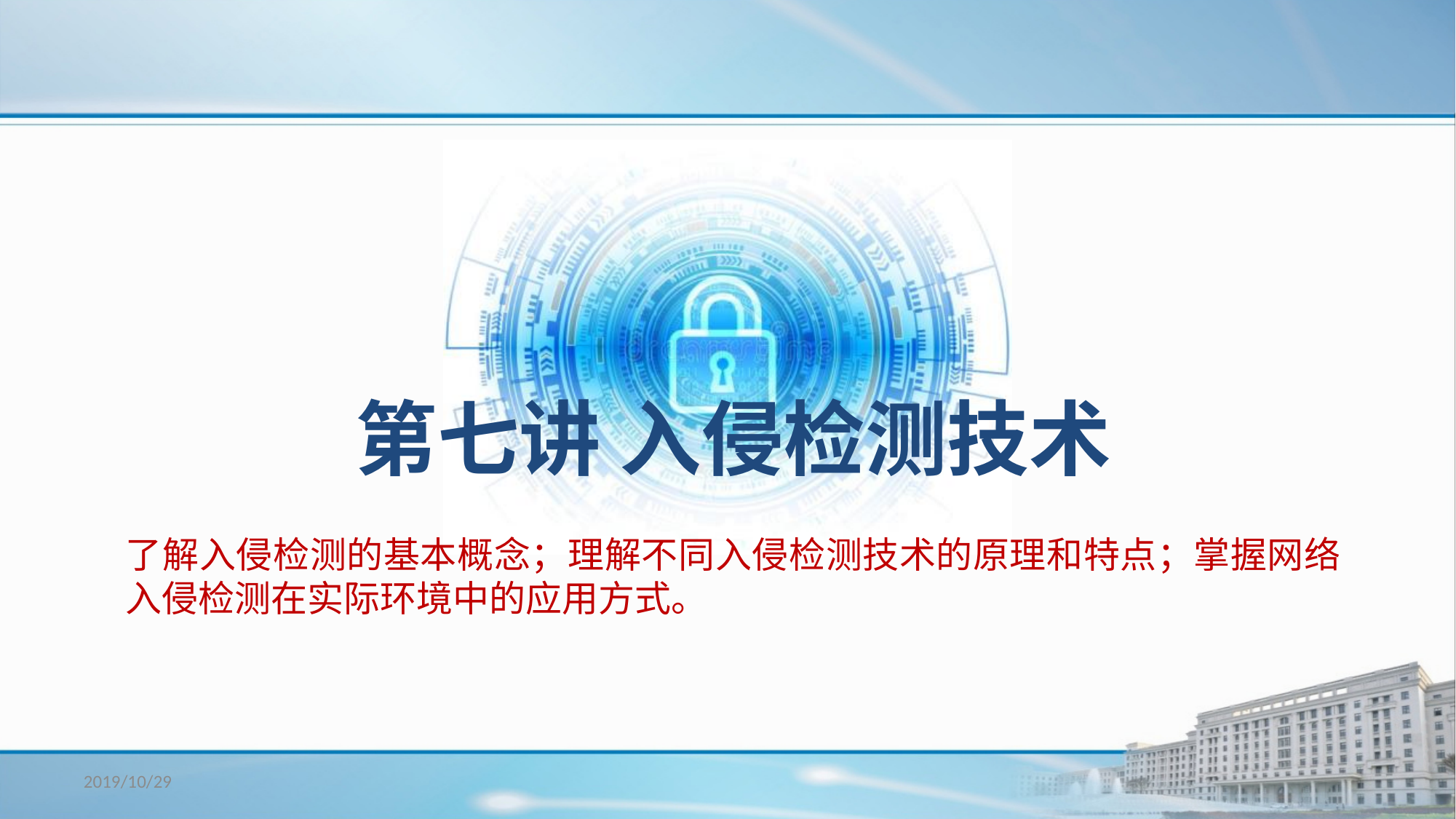

第七讲 入侵检测技术
# 了解入侵检测的基本概念；理解不同入侵检测技术的原理和特点；掌握网络入侵检测在实际环境中的应用方式。
2019/10/29